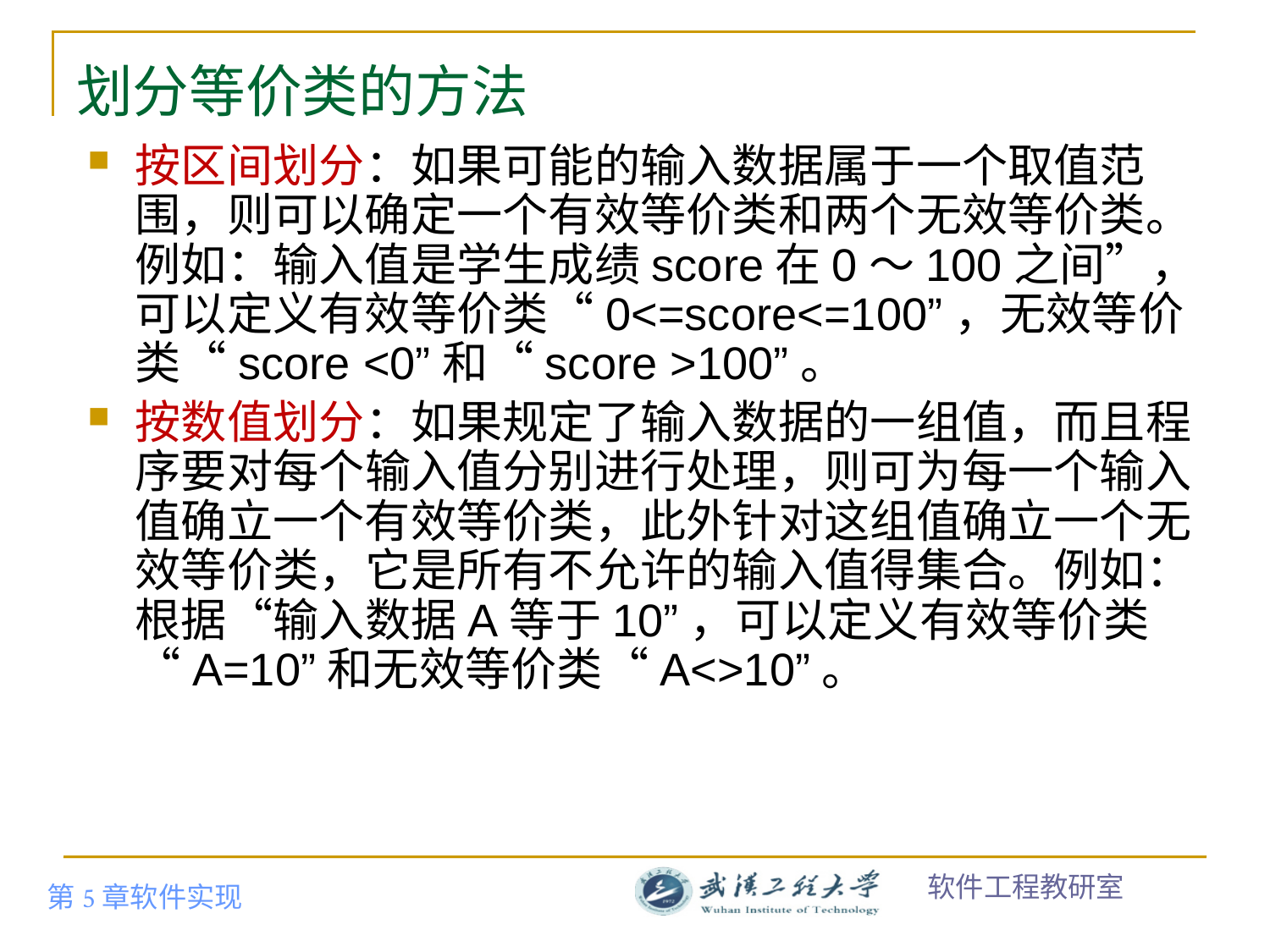

# 划分等价类的方法
按区间划分：如果可能的输入数据属于一个取值范围，则可以确定一个有效等价类和两个无效等价类。例如：输入值是学生成绩score在0～100之间”，可以定义有效等价类“0<=score<=100”，无效等价类“score <0”和“score >100”。
按数值划分：如果规定了输入数据的一组值，而且程序要对每个输入值分别进行处理，则可为每一个输入值确立一个有效等价类，此外针对这组值确立一个无效等价类，它是所有不允许的输入值得集合。例如：根据“输入数据A等于10”，可以定义有效等价类“A=10”和无效等价类“A<>10”。